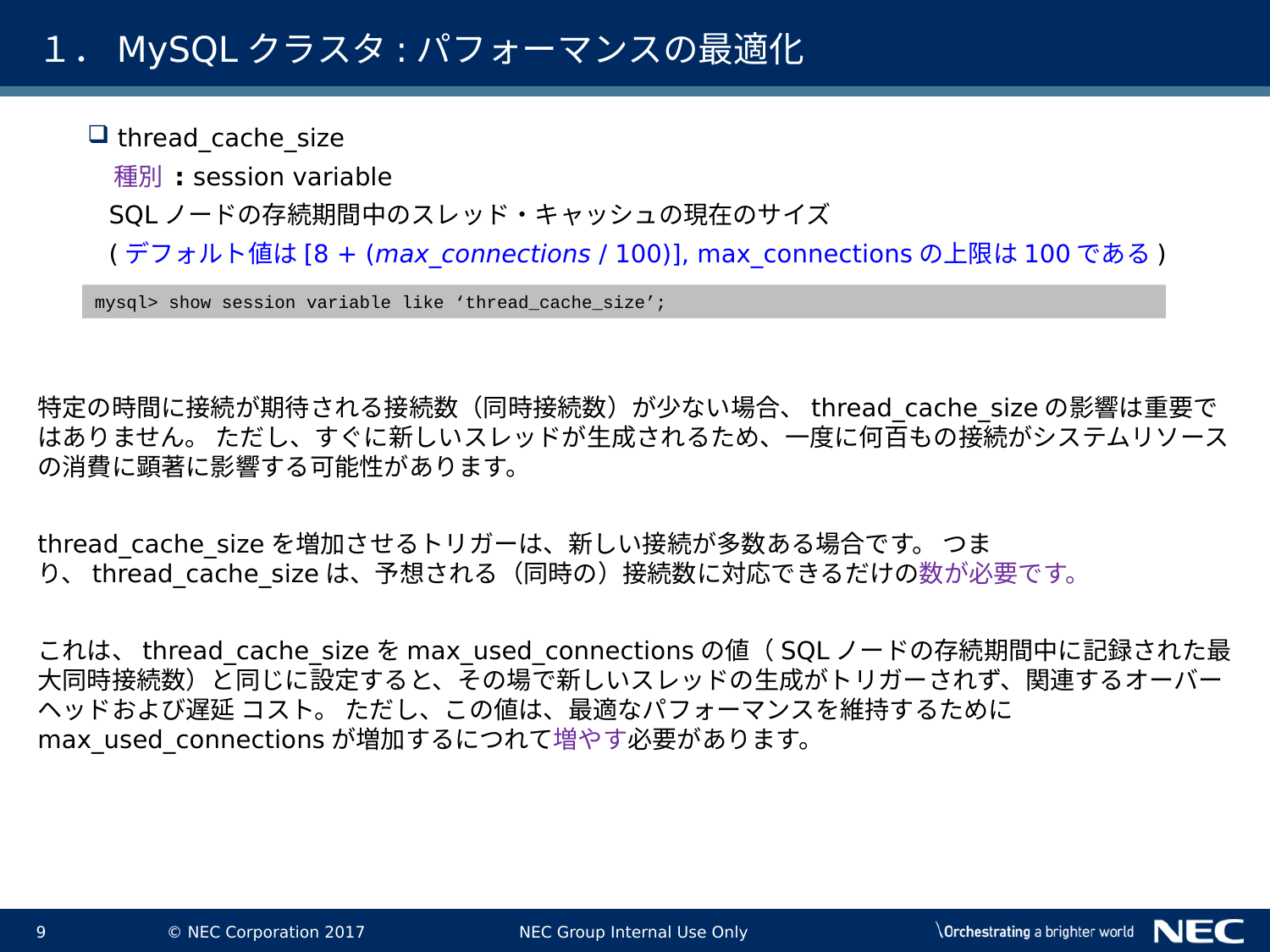

# １．MySQLクラスタ:パフォーマンスの最適化
 thread_cache_size
 　種別 : session variable
    SQLノードの存続期間中のスレッド・キャッシュの現在のサイズ
    (デフォルト値は[8 + (max_connections / 100)], max_connectionsの上限は100である)

特定の時間に接続が期待される接続数（同時接続数）が少ない場合、thread_cache_sizeの影響は重要ではありません。 ただし、すぐに新しいスレッドが生成されるため、一度に何百もの接続がシステムリソースの消費に顕著に影響する可能性があります。

thread_cache_sizeを増加させるトリガーは、新しい接続が多数ある場合です。 つまり、thread_cache_sizeは、予想される（同時の）接続数に対応できるだけの数が必要です。

これは、thread_cache_sizeをmax_used_connectionsの値（SQLノードの存続期間中に記録された最大同時接続数）と同じに設定すると、その場で新しいスレッドの生成がトリガーされず、関連するオーバーヘッドおよび遅延 コスト。 ただし、この値は、最適なパフォーマンスを維持するためにmax_used_connectionsが増加するにつれて増やす必要があります。

mysql> show session variable like ‘thread_cache_size’;